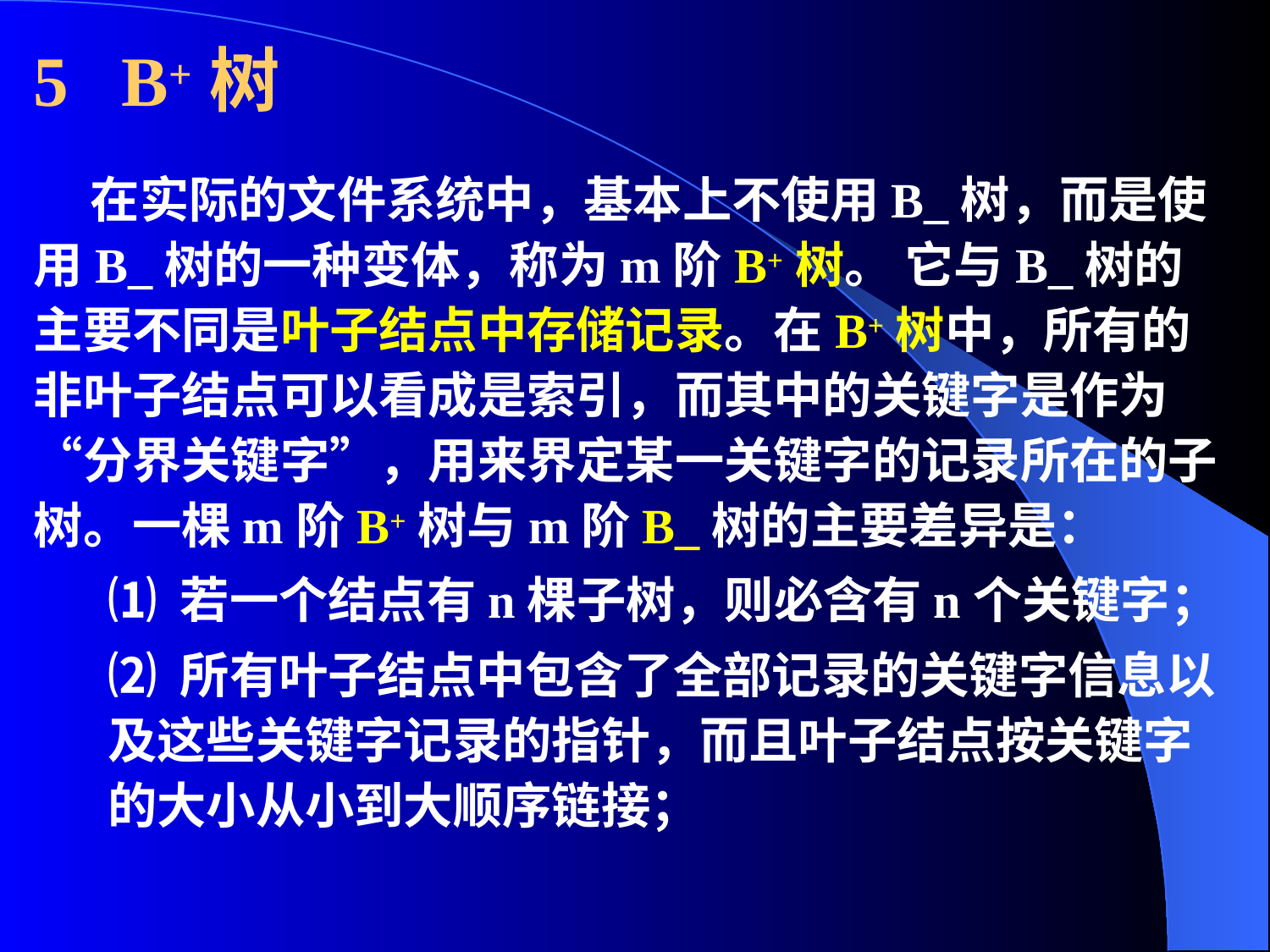

# 5   B+树
    在实际的文件系统中，基本上不使用B_树，而是使用B_树的一种变体，称为m阶B+树。 它与B_树的主要不同是叶子结点中存储记录。在B+树中，所有的非叶子结点可以看成是索引，而其中的关键字是作为“分界关键字”，用来界定某一关键字的记录所在的子树。一棵m阶B+树与m阶B_树的主要差异是：
⑴ 若一个结点有n棵子树，则必含有n个关键字；
⑵ 所有叶子结点中包含了全部记录的关键字信息以及这些关键字记录的指针，而且叶子结点按关键字的大小从小到大顺序链接；